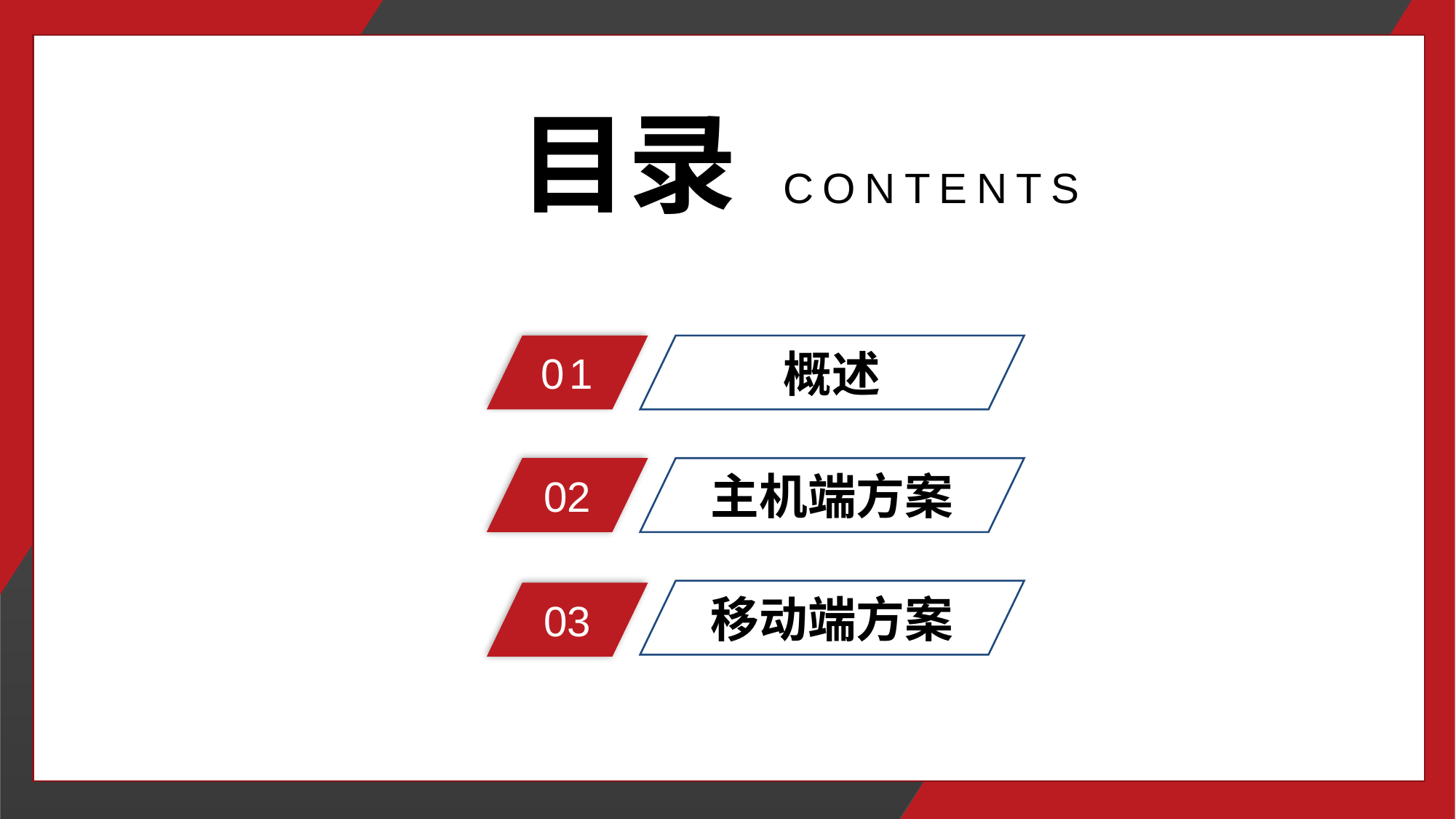

目录
CONTENTS
01
概述
02
主机端方案
移动端方案
03